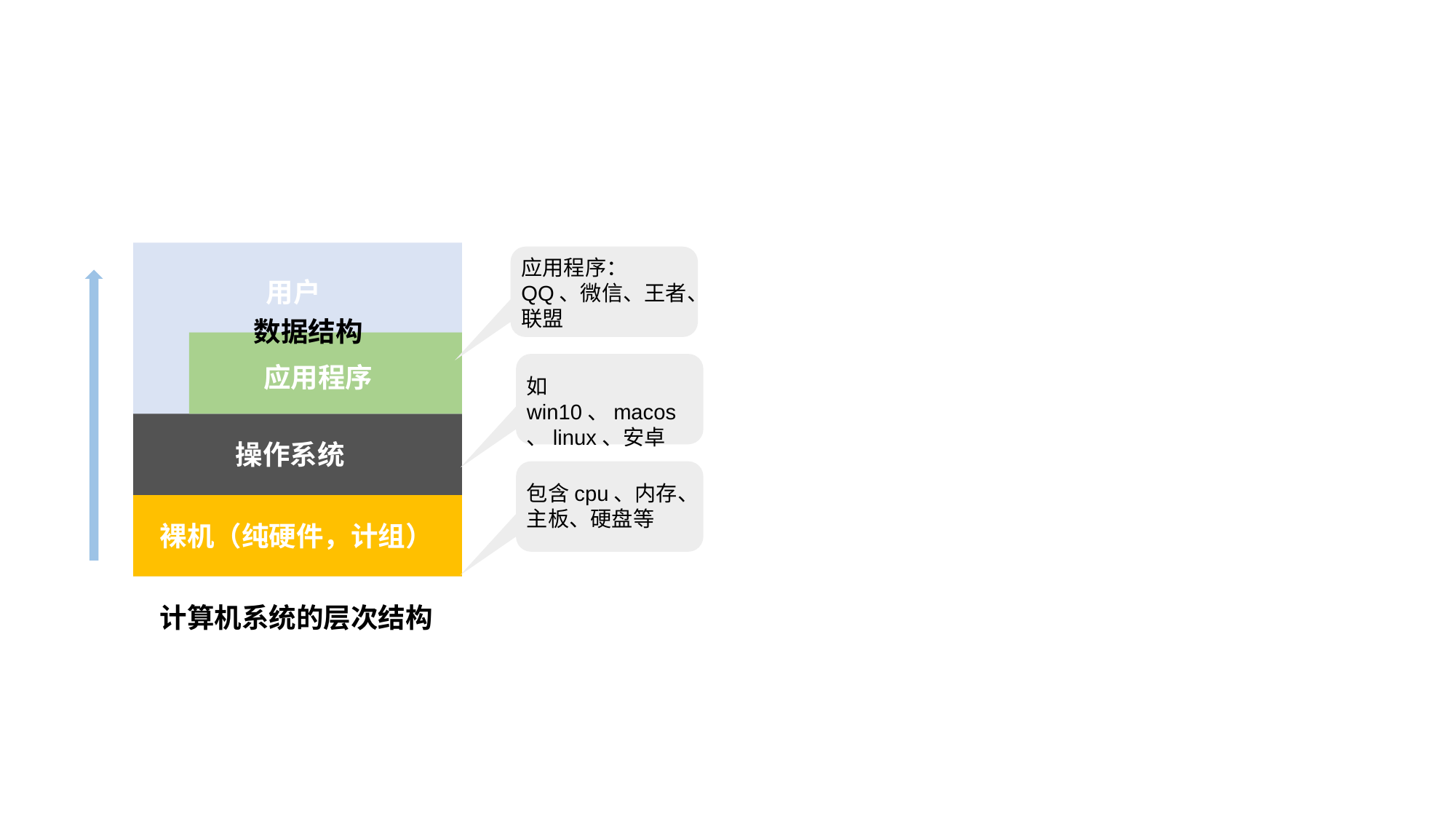

应用程序：QQ、微信、王者、联盟

用户
数据结构

应用程序
如win10、macos、linux、安卓

操作系统

包含cpu、内存、主板、硬盘等

裸机（纯硬件，计组）
计算机系统的层次结构